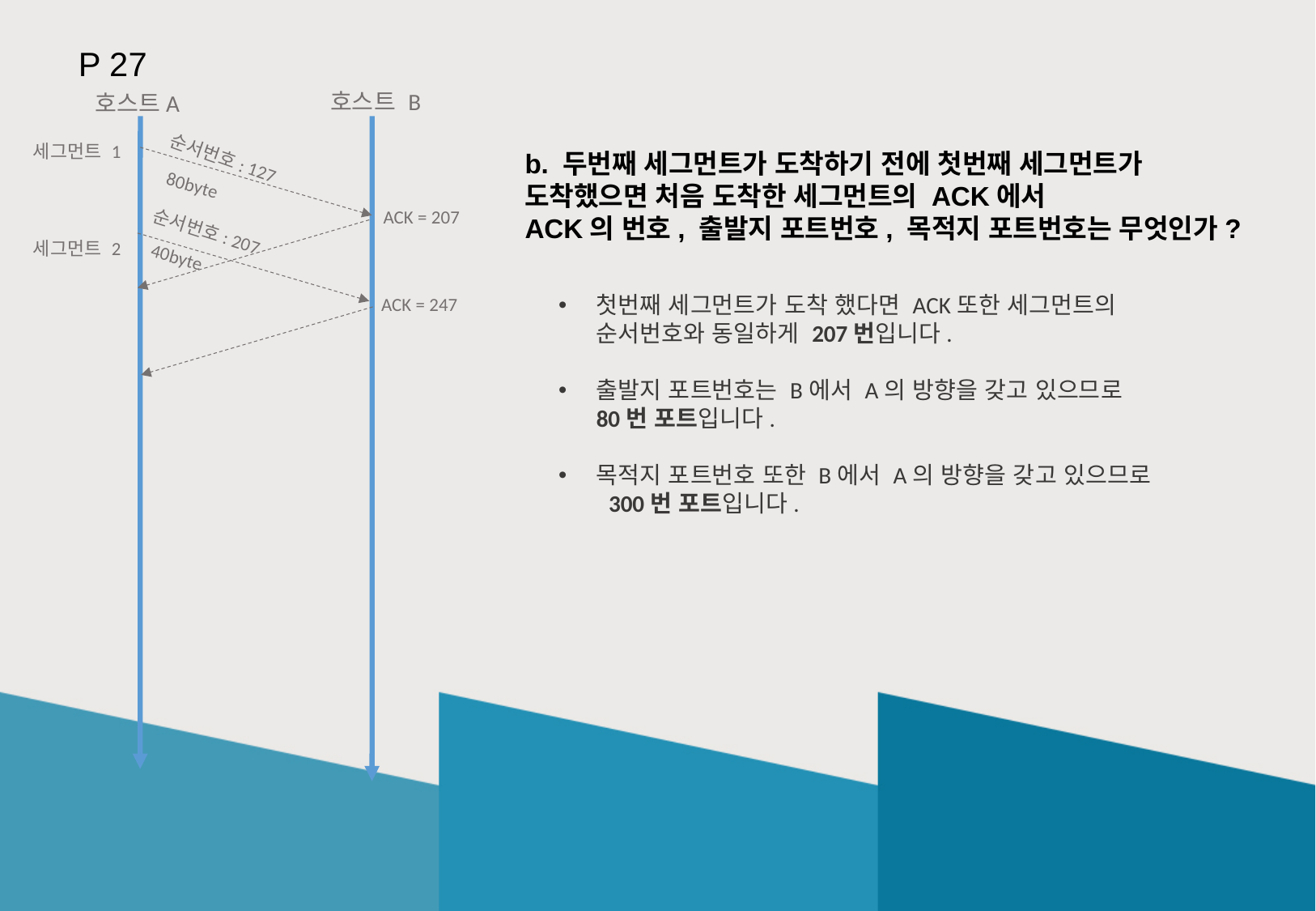

P 27
호스트 B
호스트A
세그먼트 1
b. 두번째 세그먼트가 도착하기 전에 첫번째 세그먼트가
도착했으면 처음 도착한 세그먼트의 ACK에서
ACK의 번호, 출발지 포트번호, 목적지 포트번호는 무엇인가?
순서번호: 127
80byte
ACK = 207
순서번호: 207
세그먼트 2
40byte
첫번째 세그먼트가 도착 했다면 ACK또한 세그먼트의
순서번호와 동일하게 207번입니다.

출발지 포트번호는 B에서 A의 방향을 갖고 있으므로
80번 포트입니다.

목적지 포트번호 또한 B에서 A의 방향을 갖고 있으므로
 300번 포트입니다.
ACK = 247